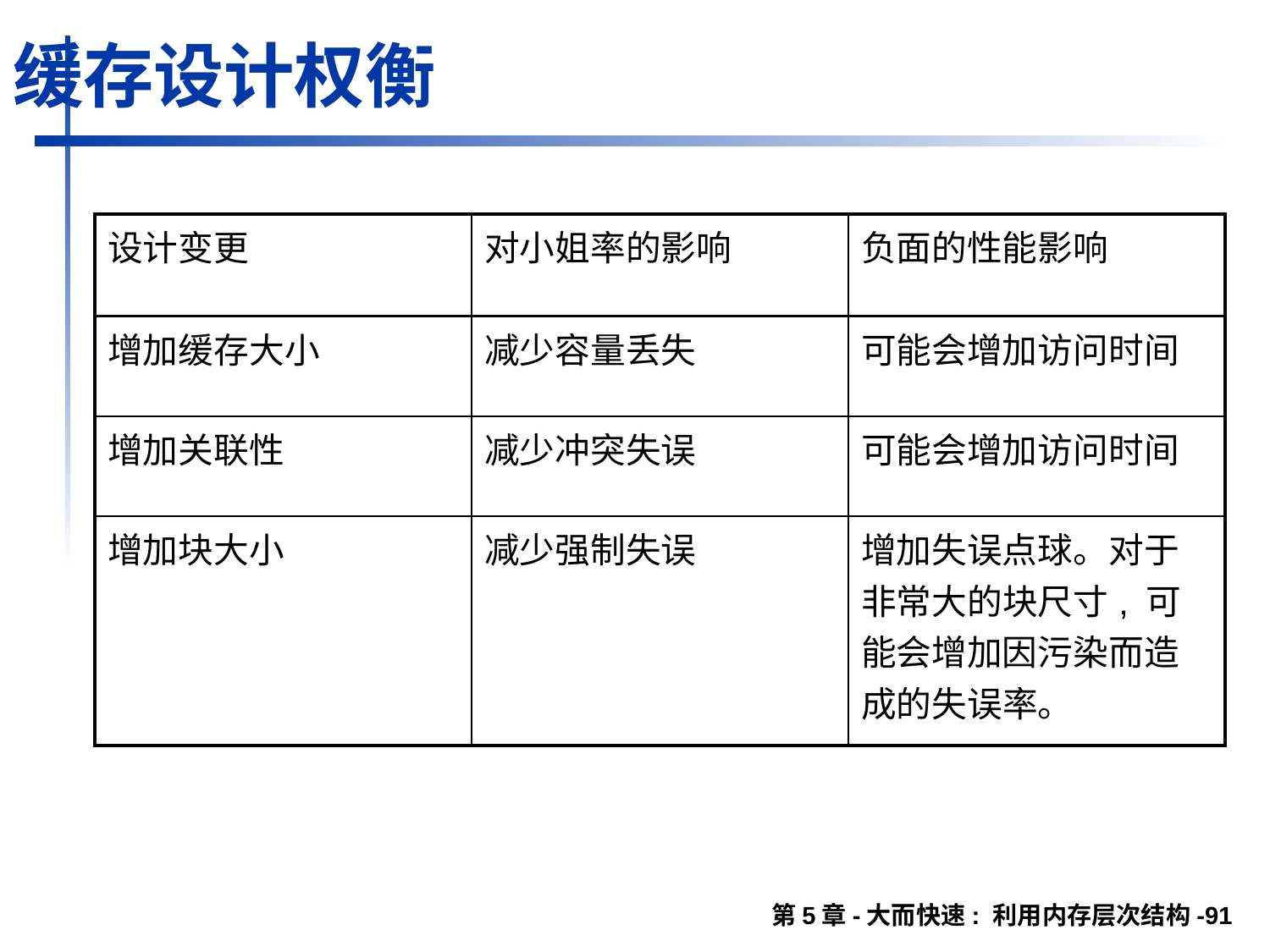

缓存设计权衡
| 设计变更 | 对小姐率的影响 | 负面的性能影响 |
| --- | --- | --- |
| 增加缓存大小 | 减少容量丢失 | 可能会增加访问时间 |
| 增加关联性 | 减少冲突失误 | 可能会增加访问时间 |
| 增加块大小 | 减少强制失误 | 增加失误点球。对于非常大的块尺寸, 可能会增加因污染而造成的失误率。 |
第5章-大而快速: 利用内存层次结构-91